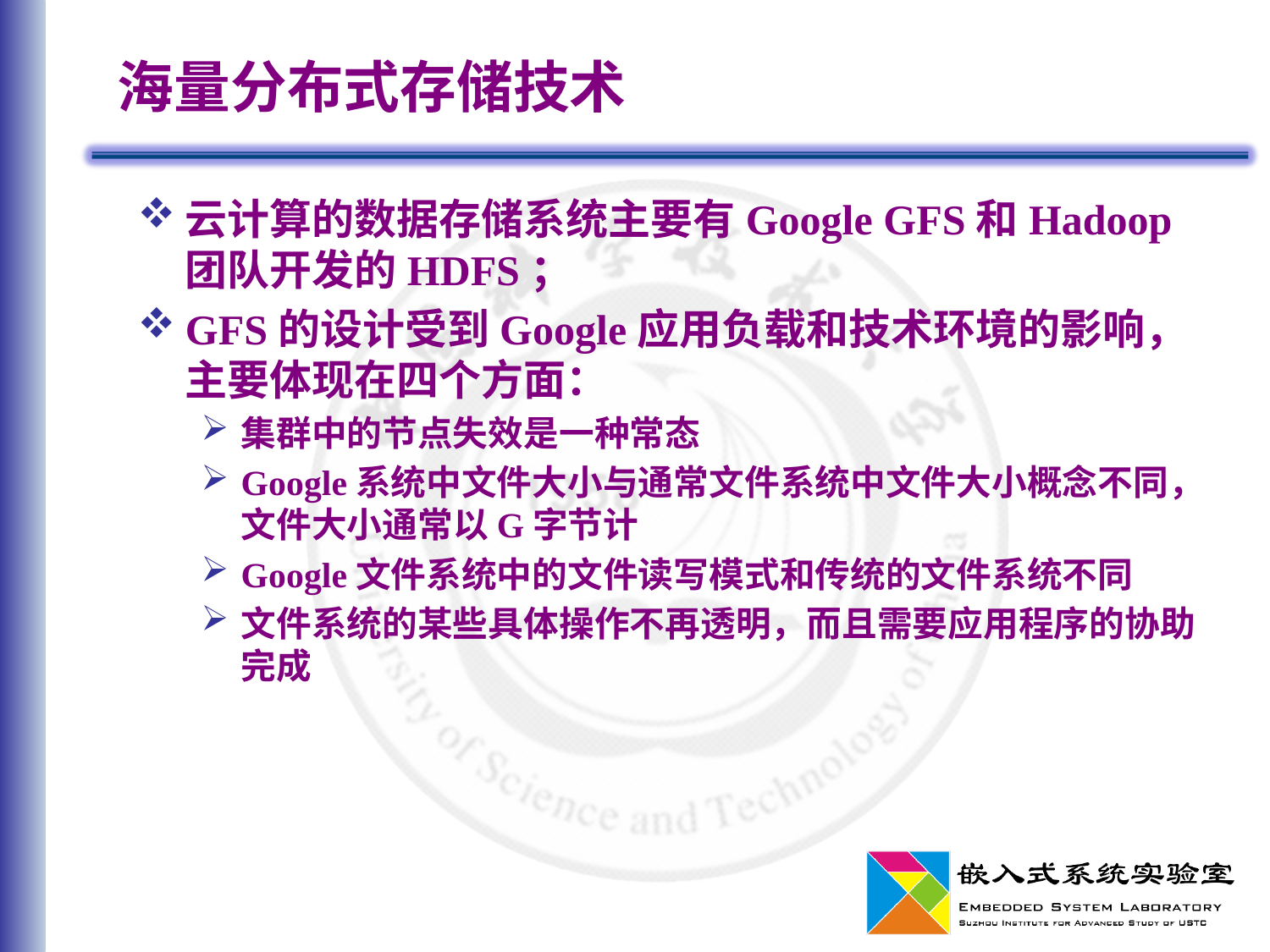

# 海量分布式存储技术
云计算的数据存储系统主要有Google GFS和Hadoop团队开发的HDFS；
GFS的设计受到Google应用负载和技术环境的影响，主要体现在四个方面：
集群中的节点失效是一种常态
Google系统中文件大小与通常文件系统中文件大小概念不同，文件大小通常以G字节计
Google文件系统中的文件读写模式和传统的文件系统不同
文件系统的某些具体操作不再透明，而且需要应用程序的协助完成